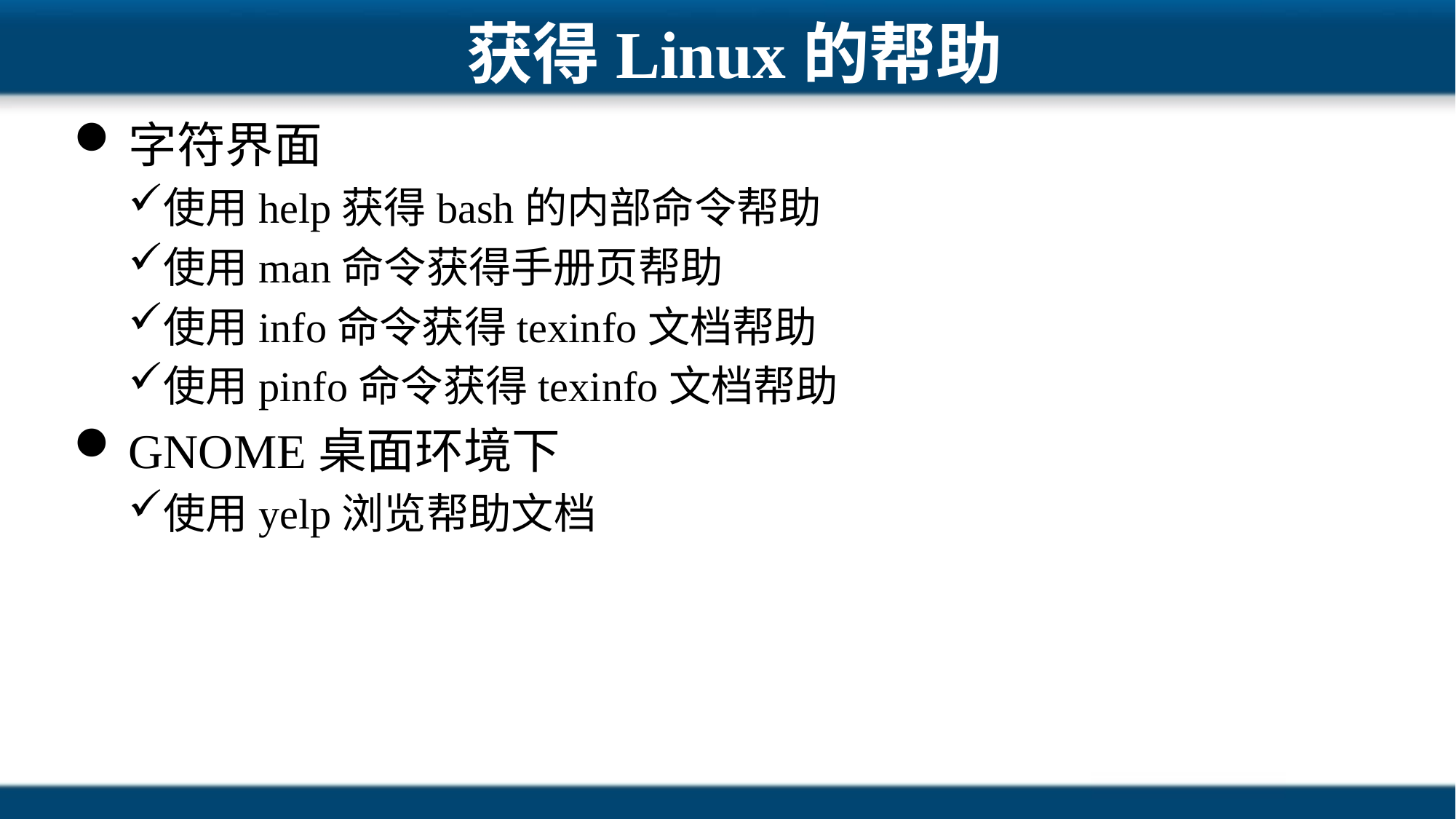

# 获得Linux的帮助
字符界面
使用help获得bash的内部命令帮助
使用man命令获得手册页帮助
使用info命令获得texinfo文档帮助
使用pinfo命令获得texinfo文档帮助
GNOME桌面环境下
使用yelp浏览帮助文档